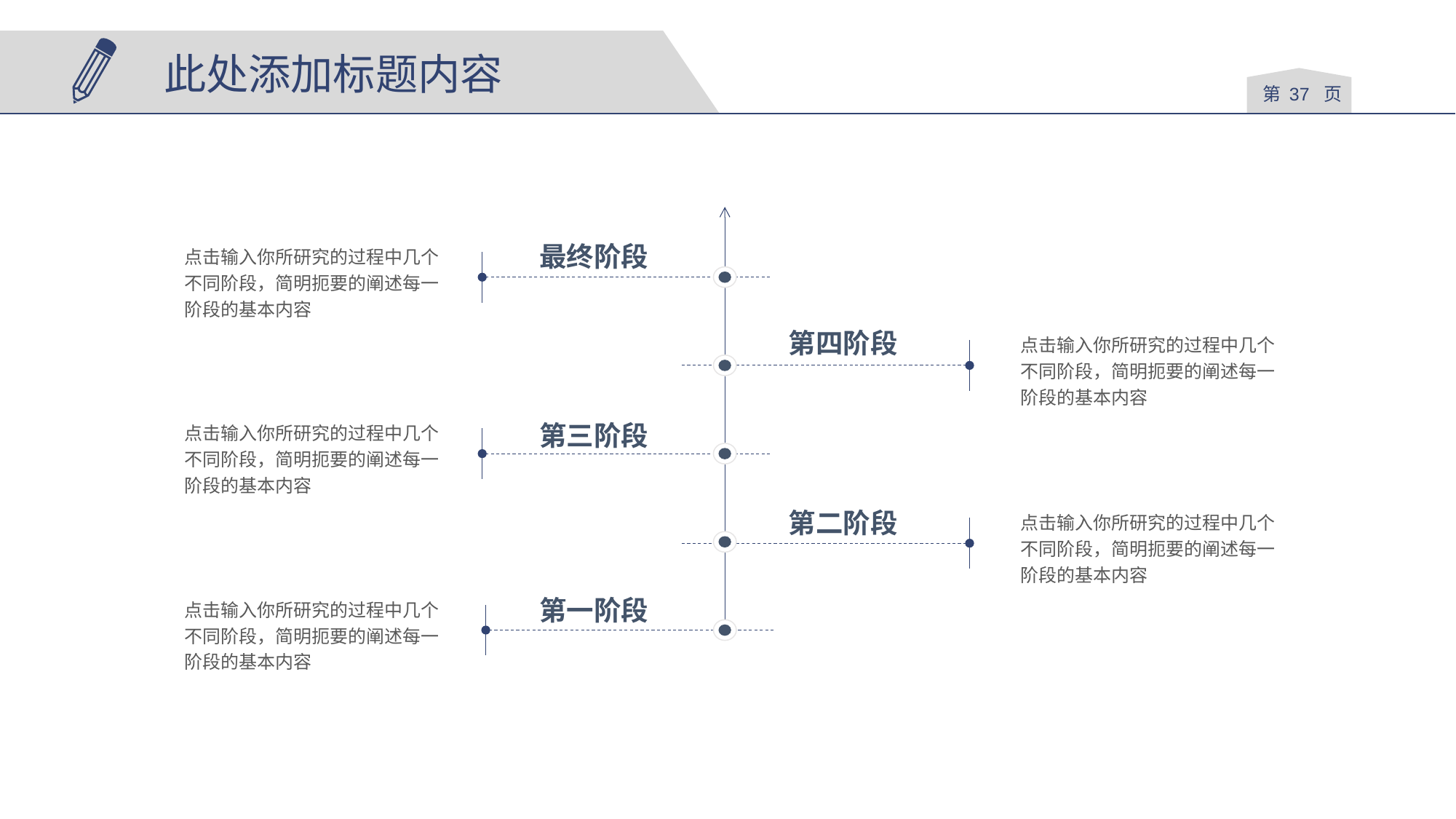

此处添加标题内容

第 37  页
最终阶段
点击输入你所研究的过程中几个不同阶段，简明扼要的阐述每一阶段的基本内容

第四阶段
点击输入你所研究的过程中几个不同阶段，简明扼要的阐述每一阶段的基本内容

点击输入你所研究的过程中几个不同阶段，简明扼要的阐述每一阶段的基本内容
第三阶段

第二阶段
点击输入你所研究的过程中几个不同阶段，简明扼要的阐述每一阶段的基本内容

第一阶段
点击输入你所研究的过程中几个不同阶段，简明扼要的阐述每一阶段的基本内容